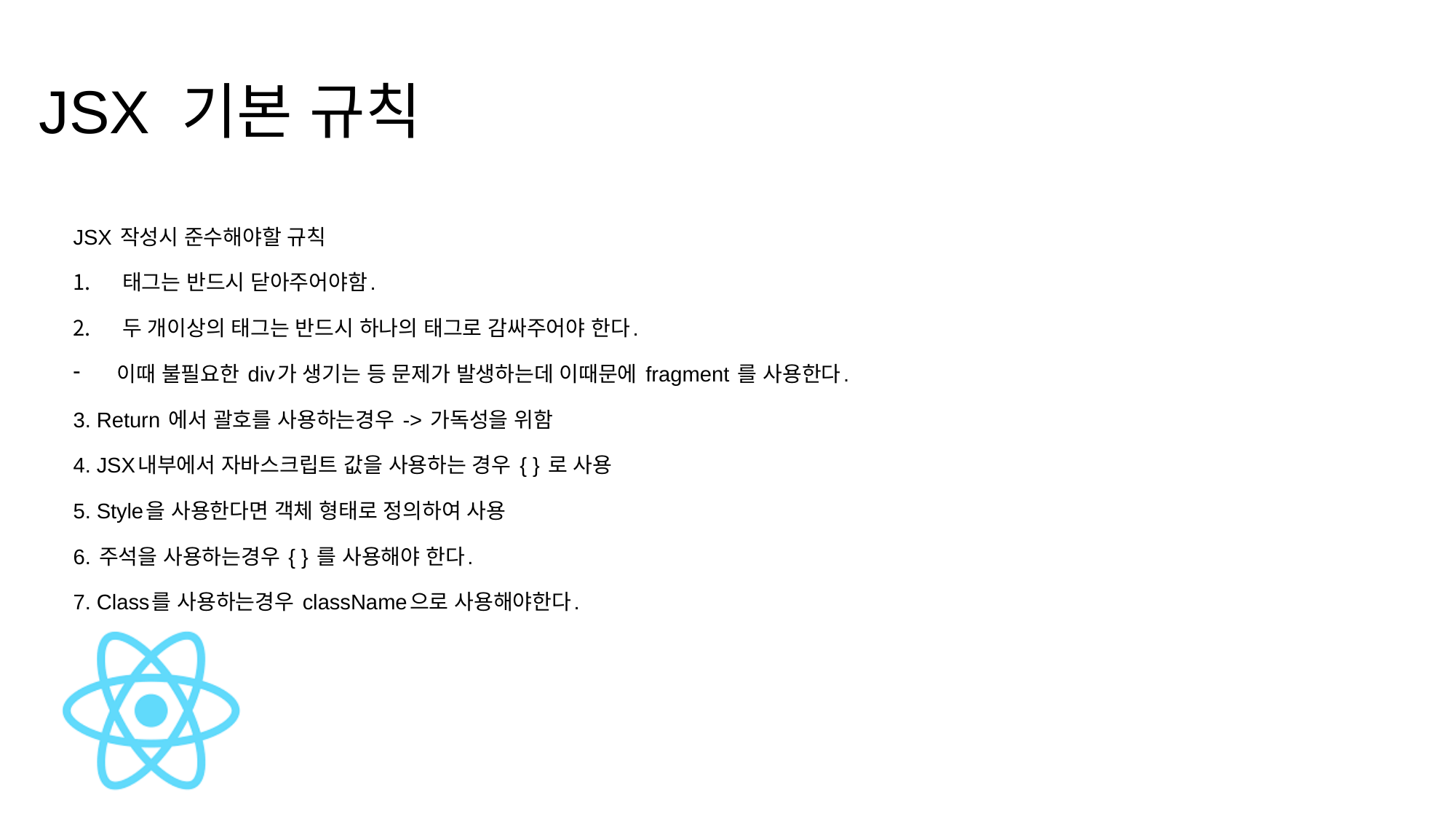

JSX 기본 규칙

JSX 작성시 준수해야할 규칙

태그는 반드시 닫아주어야함.

두 개이상의 태그는 반드시 하나의 태그로 감싸주어야 한다.

이때 불필요한 div가 생기는 등 문제가 발생하는데 이때문에 fragment 를 사용한다.

3. Return 에서 괄호를 사용하는경우 -> 가독성을 위함

4. JSX내부에서 자바스크립트 값을 사용하는 경우 { } 로 사용

5. Style을 사용한다면 객체 형태로 정의하여 사용

6. 주석을 사용하는경우 { } 를 사용해야 한다.

7. Class를 사용하는경우 className으로 사용해야한다.